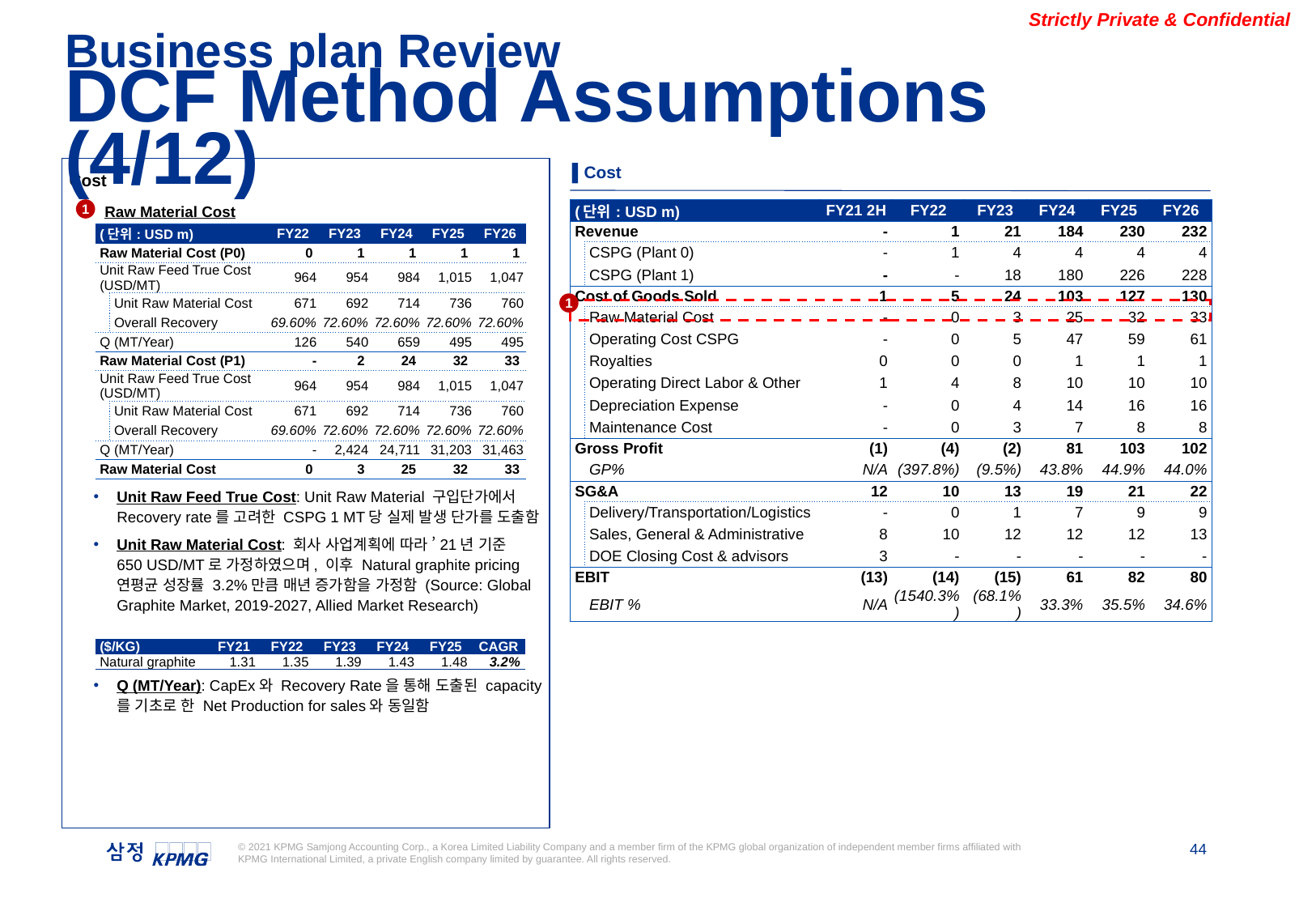

Business plan Review
DCF Method Assumptions (4/12)
▌Cost

Cost
Raw Material Cost

Unit Raw Feed True Cost: Unit Raw Material 구입단가에서 Recovery rate를 고려한 CSPG 1 MT당 실제 발생 단가를 도출함
Unit Raw Material Cost: 회사 사업계획에 따라 ’21년 기준  650 USD/MT로 가정하였으며, 이후 Natural graphite pricing 연평균 성장률 3.2%만큼 매년 증가함을 가정함 (Source: Global Graphite Market, 2019-2027, Allied Market Research)

Q (MT/Year): CapEx와 Recovery Rate을 통해 도출된 capacity를 기초로 한 Net Production for sales와 동일함

1
| (단위: USD m) |  | FY21 2H | FY22 | FY23 | FY24 | FY25 | FY26 |
| --- | --- | --- | --- | --- | --- | --- | --- |
| Revenue |  | - | 1 | 21 | 184 | 230 | 232 |
|  | CSPG (Plant 0) | - | 1 | 4 | 4 | 4 | 4 |
|  | CSPG (Plant 1) | - | - | 18 | 180 | 226 | 228 |
| Cost of Goods Sold |  | 1 | 5 | 24 | 103 | 127 | 130 |
|  | Raw Material Cost | - | 0 | 3 | 25 | 32 | 33 |
|  | Operating Cost CSPG | - | 0 | 5 | 47 | 59 | 61 |
|  | Royalties | 0 | 0 | 0 | 1 | 1 | 1 |
|  | Operating Direct Labor & Other | 1 | 4 | 8 | 10 | 10 | 10 |
|  | Depreciation Expense | - | 0 | 4 | 14 | 16 | 16 |
|  | Maintenance Cost | - | 0 | 3 | 7 | 8 | 8 |
| Gross Profit |  | (1) | (4) | (2) | 81 | 103 | 102 |
|  | GP% | N/A | (397.8%) | (9.5%) | 43.8% | 44.9% | 44.0% |
| SG&A |  | 12 | 10 | 13 | 19 | 21 | 22 |
|  | Delivery/Transportation/Logistics | - | 0 | 1 | 7 | 9 | 9 |
|  | Sales, General & Administrative | 8 | 10 | 12 | 12 | 12 | 13 |
|  | DOE Closing Cost & advisors | 3 | - | - | - | - | - |
| EBIT |  | (13) | (14) | (15) | 61 | 82 | 80 |
|  | EBIT % | N/A | (1540.3%) | (68.1%) | 33.3% | 35.5% | 34.6% |
| (단위: USD m) |  | FY22 | FY23 | FY24 | FY25 | FY26 |
| --- | --- | --- | --- | --- | --- | --- |
| Raw Material Cost (P0) |  | 0 | 1 | 1 | 1 | 1 |
| Unit Raw Feed True Cost (USD/MT) |  | 964 | 954 | 984 | 1,015 | 1,047 |
|  | Unit Raw Material Cost | 671 | 692 | 714 | 736 | 760 |
|  | Overall Recovery | 69.60% | 72.60% | 72.60% | 72.60% | 72.60% |
| Q (MT/Year) |  | 126 | 540 | 659 | 495 | 495 |
| Raw Material Cost (P1) |  | - | 2 | 24 | 32 | 33 |
| Unit Raw Feed True Cost (USD/MT) |  | 964 | 954 | 984 | 1,015 | 1,047 |
|  | Unit Raw Material Cost | 671 | 692 | 714 | 736 | 760 |
|  | Overall Recovery | 69.60% | 72.60% | 72.60% | 72.60% | 72.60% |
| Q (MT/Year) |  | - | 2,424 | 24,711 | 31,203 | 31,463 |
| Raw Material Cost |  | 0 | 3 | 25 | 32 | 33 |
1

| ($/KG) | FY21 | FY22 | FY23 | FY24 | FY25 | CAGR |
| --- | --- | --- | --- | --- | --- | --- |
| Natural graphite | 1.31 | 1.35 | 1.39 | 1.43 | 1.48 | 3.2% |